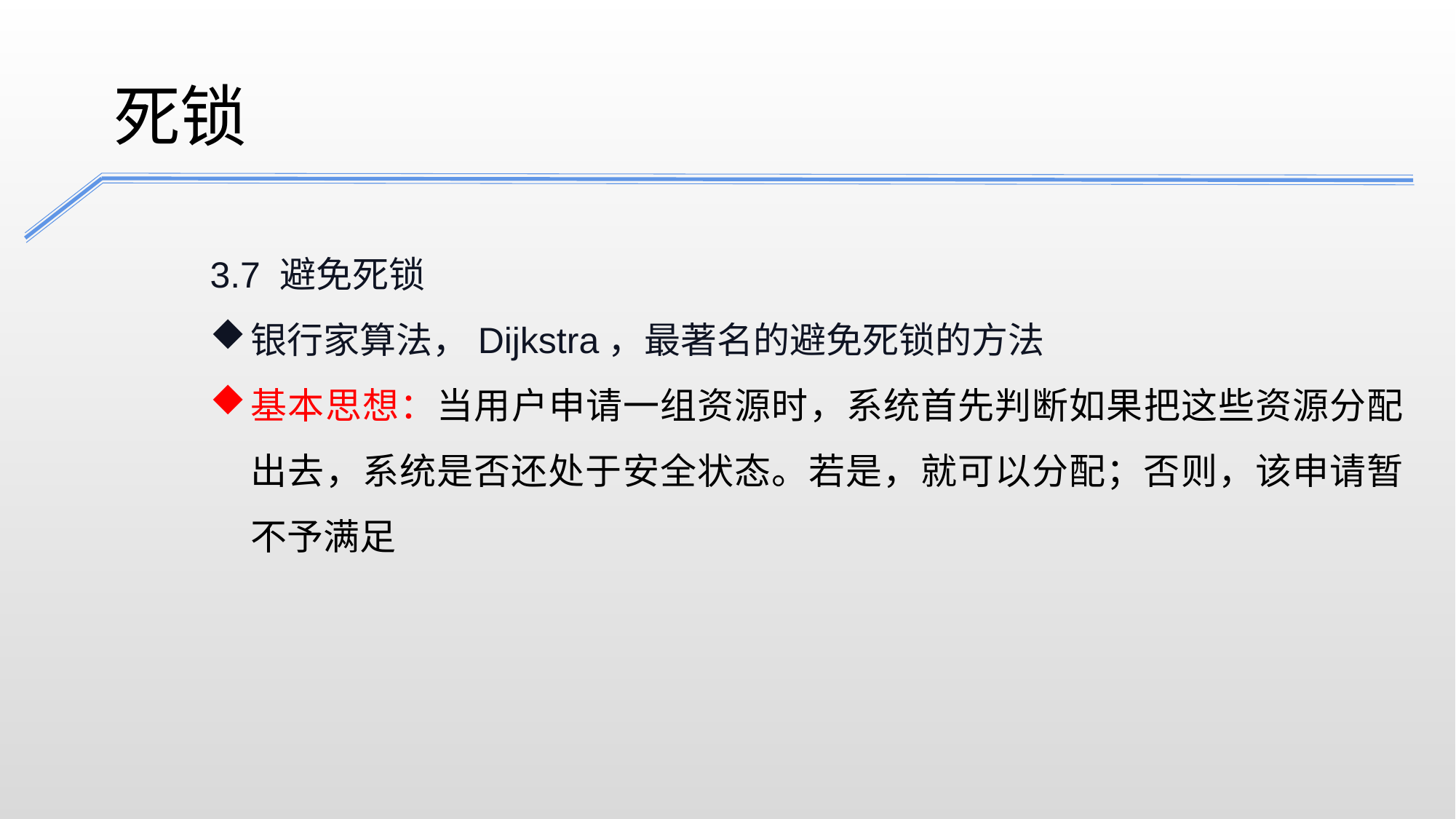

死锁

3.7 避免死锁
银行家算法，Dijkstra，最著名的避免死锁的方法
基本思想：当用户申请一组资源时，系统首先判断如果把这些资源分配出去，系统是否还处于安全状态。若是，就可以分配；否则，该申请暂不予满足